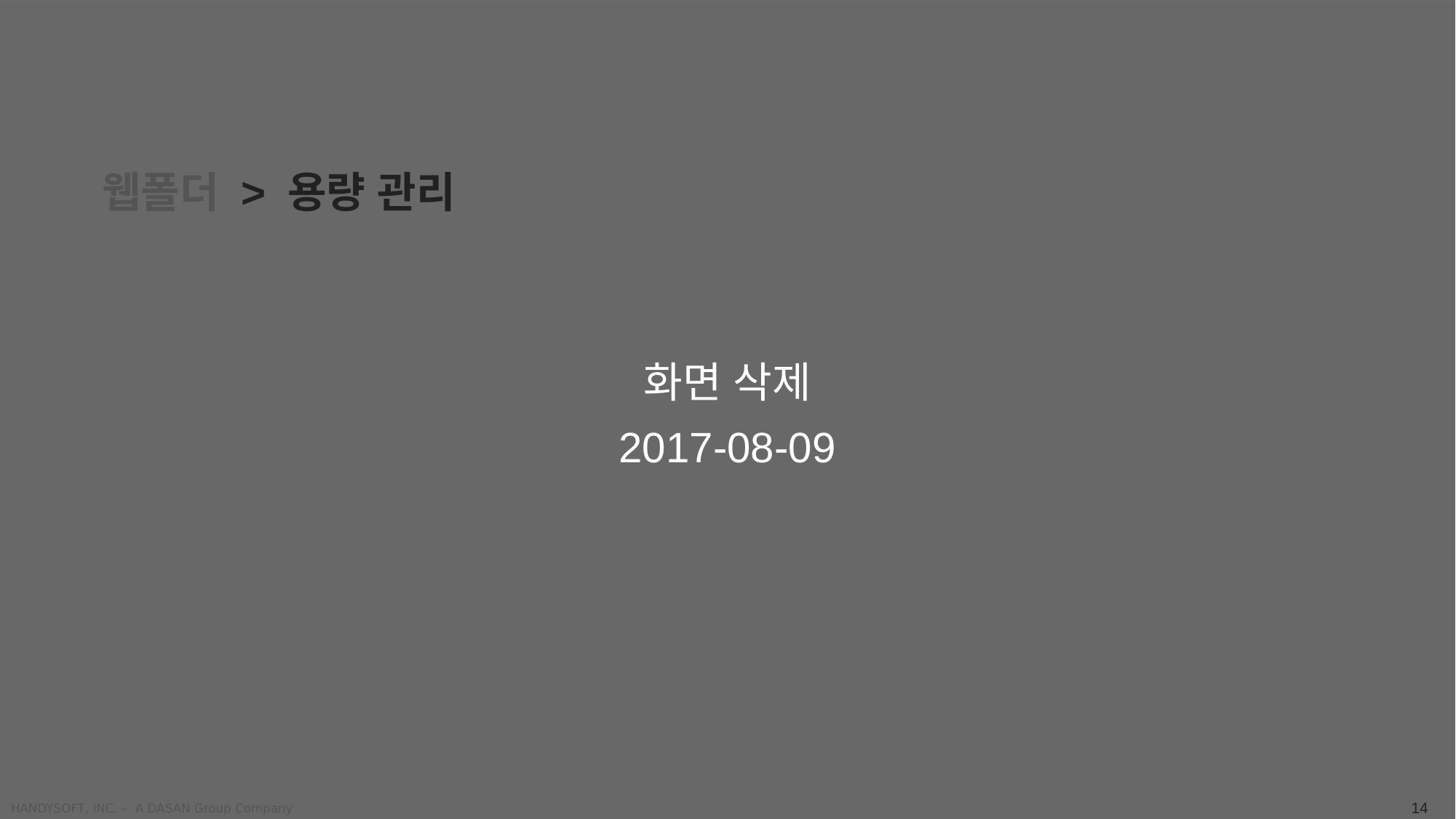

화면 삭제
2017-08-09
웹폴더 > 용량 관리